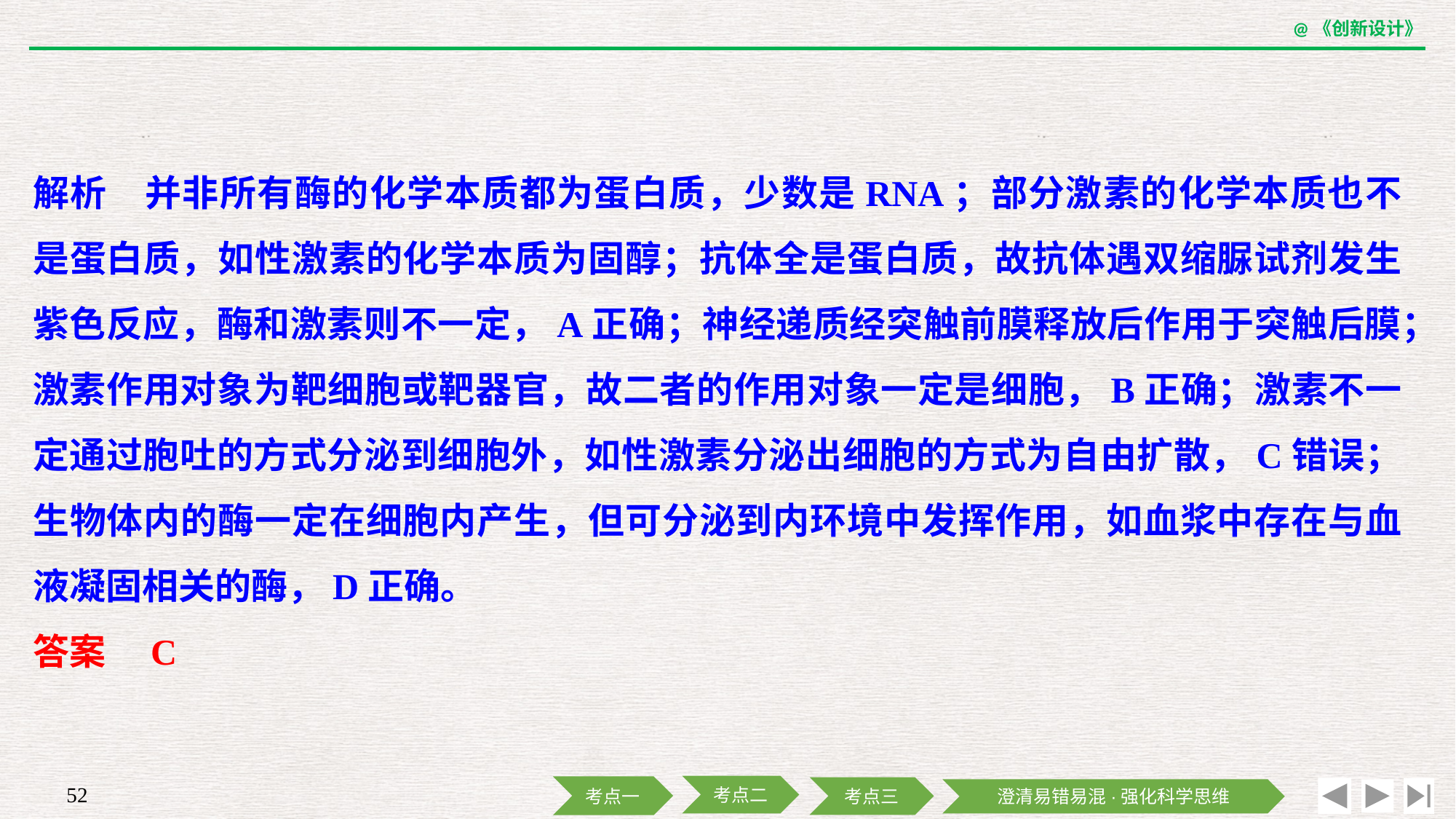

解析　并非所有酶的化学本质都为蛋白质，少数是RNA；部分激素的化学本质也不是蛋白质，如性激素的化学本质为固醇；抗体全是蛋白质，故抗体遇双缩脲试剂发生紫色反应，酶和激素则不一定，A正确；神经递质经突触前膜释放后作用于突触后膜；激素作用对象为靶细胞或靶器官，故二者的作用对象一定是细胞，B正确；激素不一定通过胞吐的方式分泌到细胞外，如性激素分泌出细胞的方式为自由扩散，C错误；生物体内的酶一定在细胞内产生，但可分泌到内环境中发挥作用，如血浆中存在与血液凝固相关的酶，D正确。
答案　C